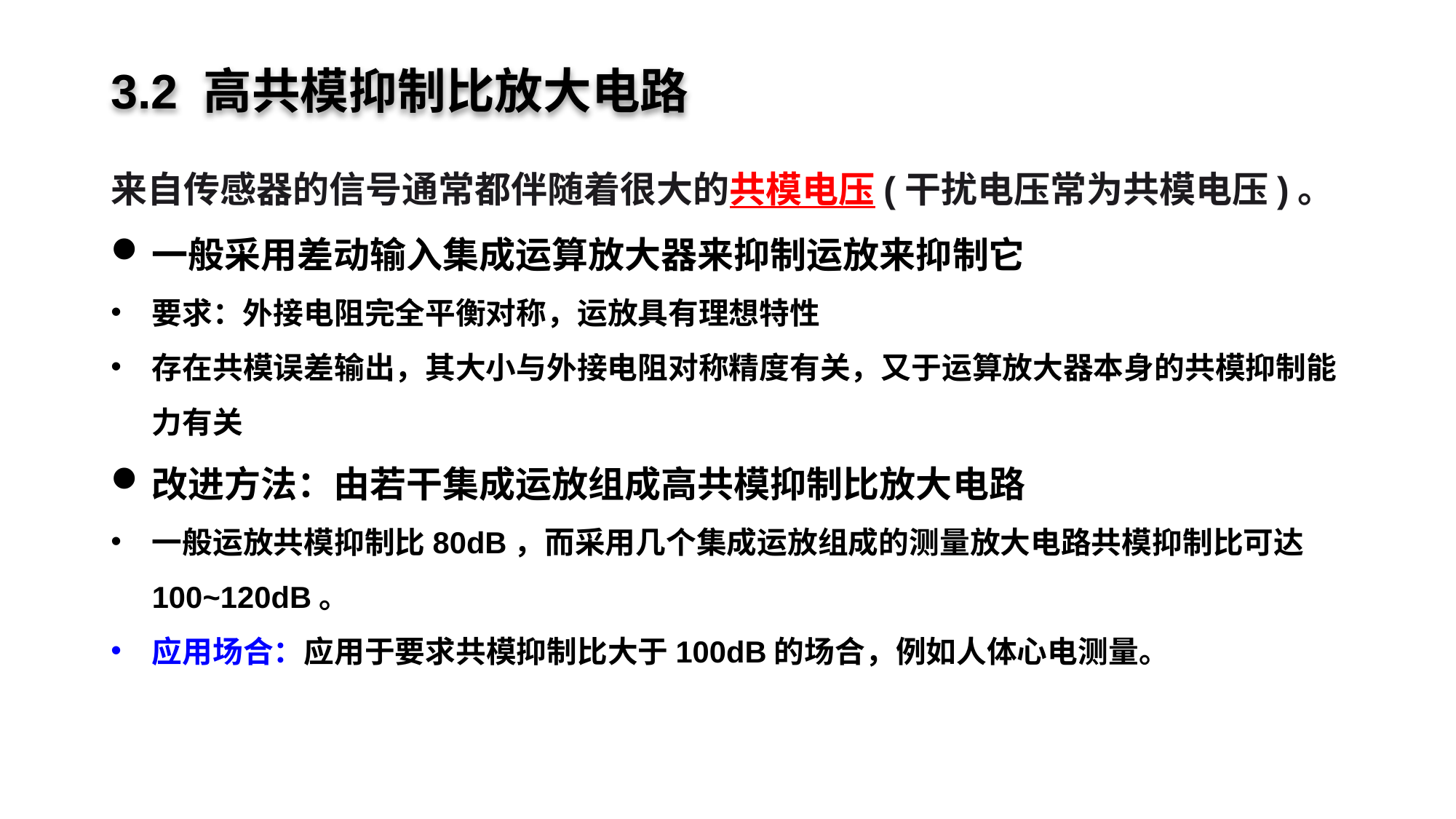

# 3.2 高共模抑制比放大电路
来自传感器的信号通常都伴随着很大的共模电压(干扰电压常为共模电压)。
一般采用差动输入集成运算放大器来抑制运放来抑制它
要求：外接电阻完全平衡对称，运放具有理想特性
存在共模误差输出，其大小与外接电阻对称精度有关，又于运算放大器本身的共模抑制能力有关
改进方法：由若干集成运放组成高共模抑制比放大电路
一般运放共模抑制比80dB，而采用几个集成运放组成的测量放大电路共模抑制比可达100~120dB。
应用场合：应用于要求共模抑制比大于100dB的场合，例如人体心电测量。